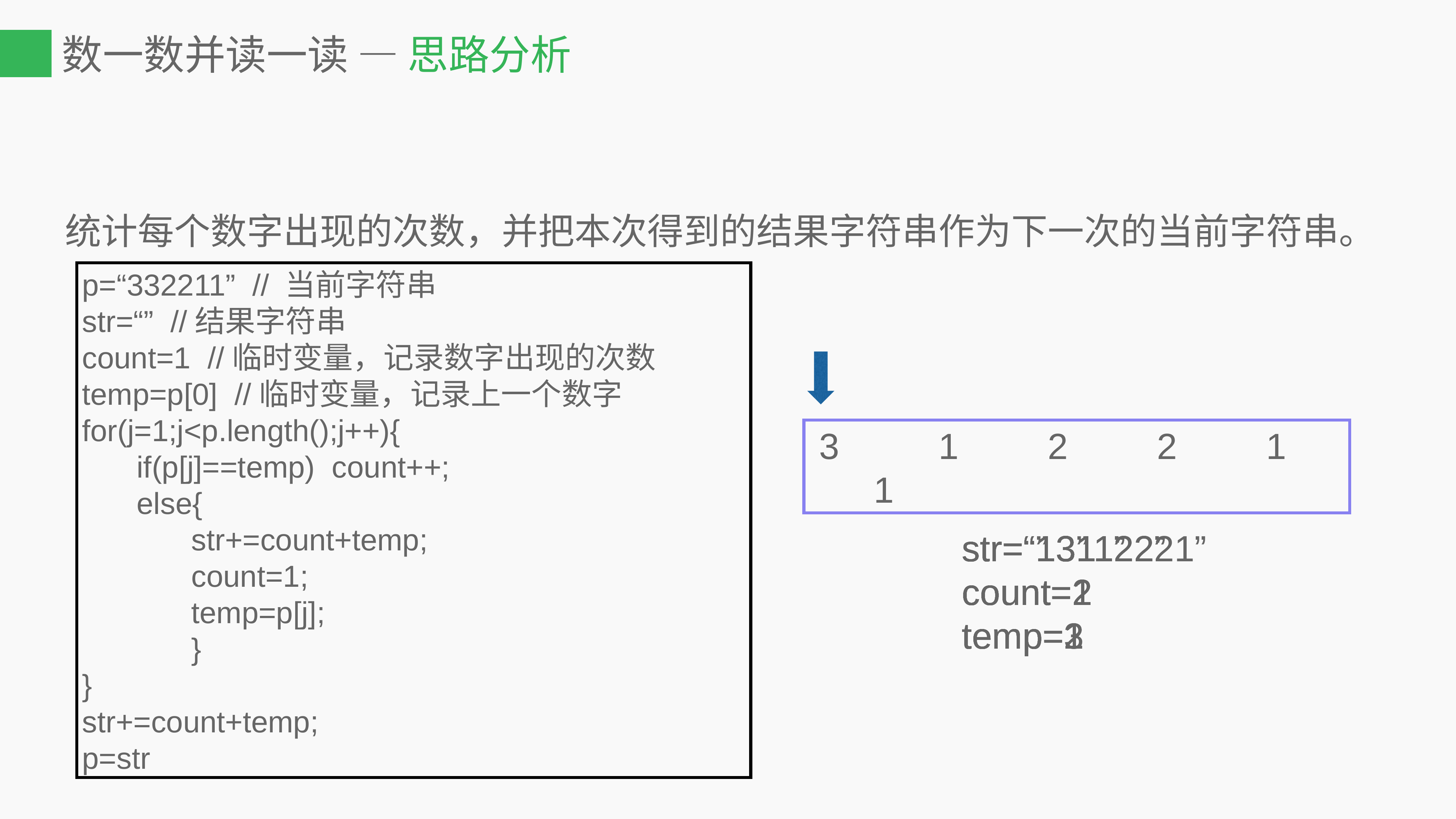

# 数一数并读一读 — 思路分析
统计每个数字出现的次数，并把本次得到的结果字符串作为下一次的当前字符串。

p=“332211”  // 当前字符串
str=“”  //结果字符串
count=1  //临时变量，记录数字出现的次数
temp=p[0]  //临时变量，记录上一个数字
for(j=1;j<p.length();j++){
	if(p[j]==temp)  count++;
	else{
		str+=count+temp;
		count=1;
		temp=p[j];
		}
}
str+=count+temp;
p=str

 3		  1		  2		  2		  1		 1
str=“”
count=1
temp=3
str=“13”
count=1
temp=1
str=“1311”
count=1
temp=2
str=“1311”
count=2
temp=2
str=“131122”
count=1
temp=1
str=“131122”
count=2
temp=1
str=“13112221”
count=2
temp=1